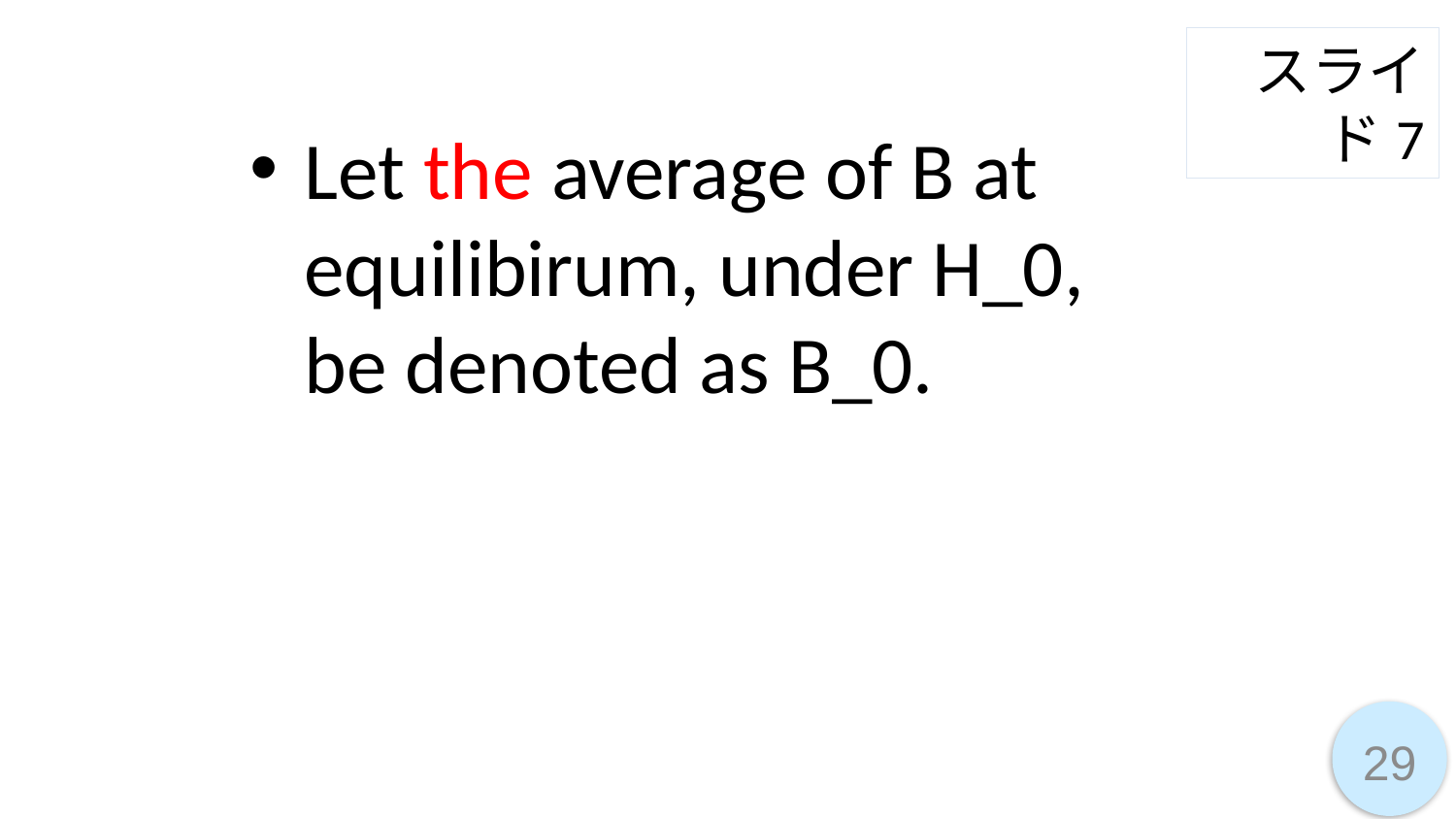

スライド7
Let the average of B at equilibirum, under H_0, be denoted as B_0.
29